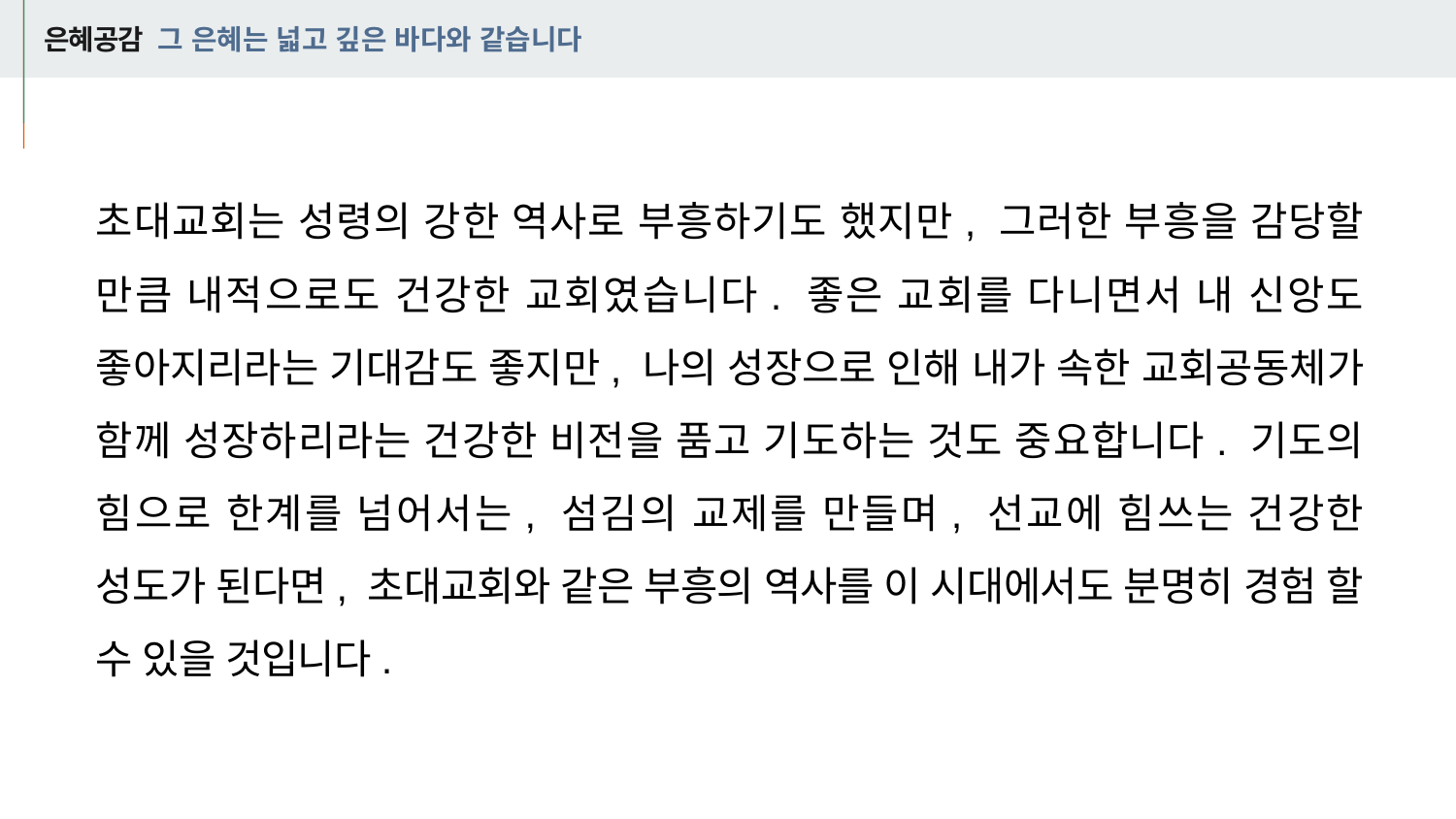

# 은혜공감  그 은혜는 넓고 깊은 바다와 같습니다
초대교회는 성령의 강한 역사로 부흥하기도 했지만, 그러한 부흥을 감당할 만큼 내적으로도 건강한 교회였습니다. 좋은 교회를 다니면서 내 신앙도 좋아지리라는 기대감도 좋지만, 나의 성장으로 인해 내가 속한 교회공동체가 함께 성장하리라는 건강한 비전을 품고 기도하는 것도 중요합니다. 기도의 힘으로 한계를 넘어서는, 섬김의 교제를 만들며, 선교에 힘쓰는 건강한 성도가 된다면, 초대교회와 같은 부흥의 역사를 이 시대에서도 분명히 경험 할 수 있을 것입니다.